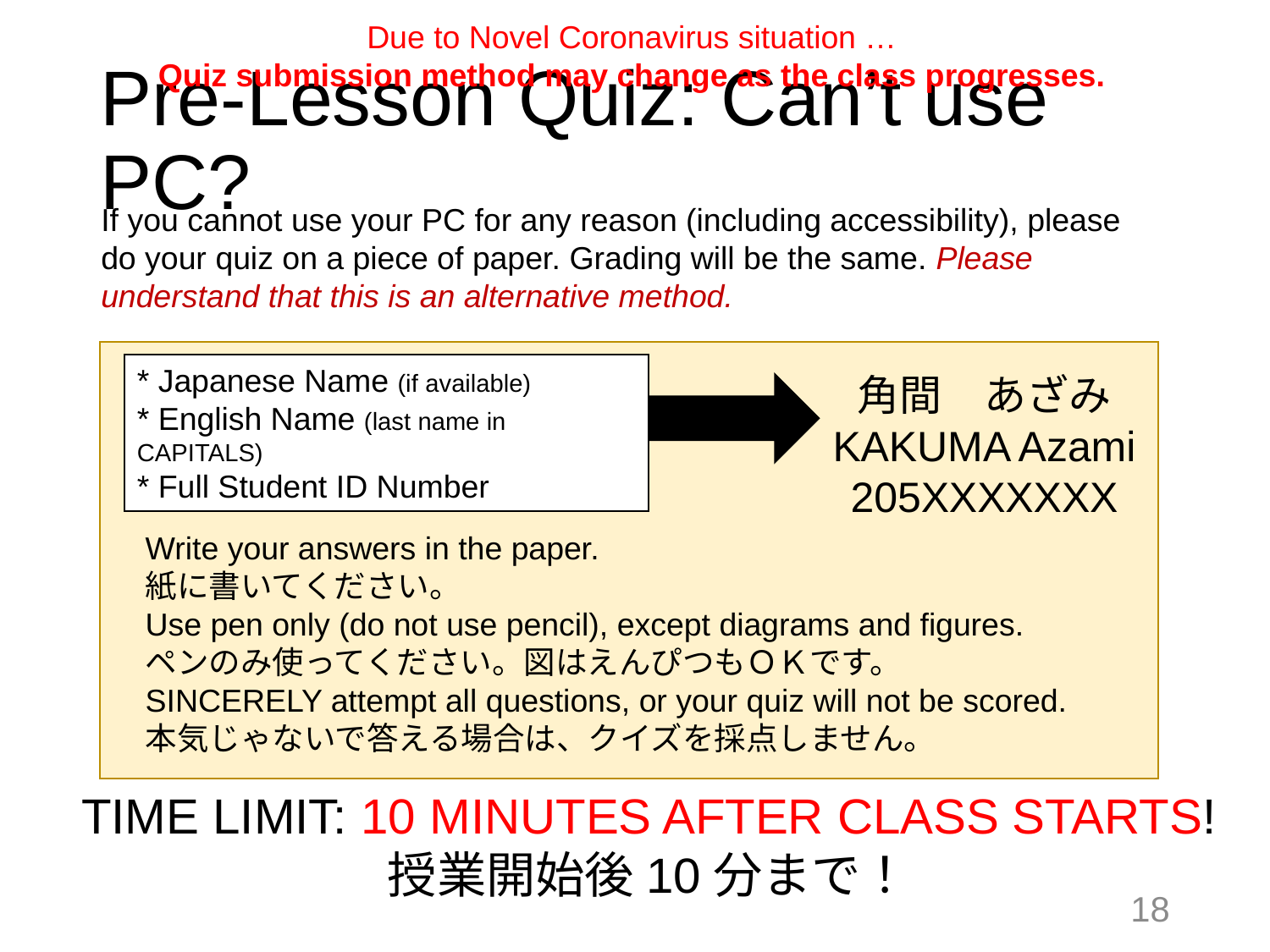

Due to Novel Coronavirus situation …
Quiz submission method may change as the class progresses.
# Pre-Lesson Quiz: Can’t use PC?
If you cannot use your PC for any reason (including accessibility), please do your quiz on a piece of paper. Grading will be the same. Please understand that this is an alternative method.

* Japanese Name (if available)
* English Name (last name in CAPITALS)
* Full Student ID Number
角間　あざみ
KAKUMA Azami
205XXXXXXX

Write your answers in the paper.
紙に書いてください。
Use pen only (do not use pencil), except diagrams and figures.
ペンのみ使ってください。図はえんぴつもＯＫです。
SINCERELY attempt all questions, or your quiz will not be scored.
本気じゃないで答える場合は、クイズを採点しません。
TIME LIMIT: 10 MINUTES AFTER CLASS STARTS!
授業開始後10分まで！
18